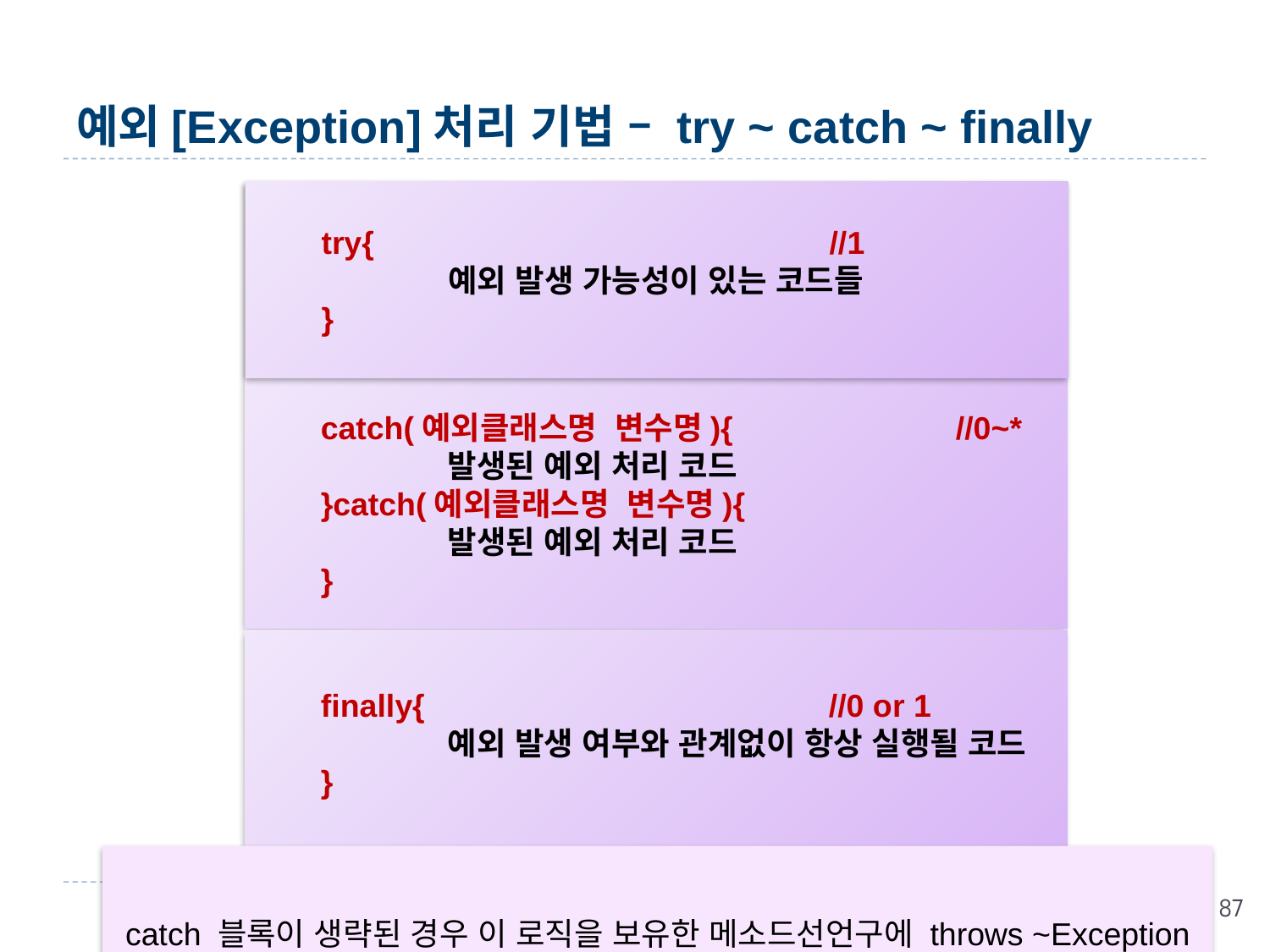

# 예외[Exception]처리 기법 – try ~ catch ~ finally
try{
	예외 발생 가능성이 있는 코드들
}
try{   				//1
	예외 발생 가능성이 있는 코드들
}
catch(예외클래스명  변수명){		//0~*
	발생된 예외 처리 코드
}catch(예외클래스명  변수명){
	발생된 예외 처리 코드
}
finally{				//0 or 1
	예외 발생 여부와 관계없이 항상 실행될 코드
}
catch 블록이 생략된 경우 이 로직을 보유한 메소드선언구에 throws ~Exception 선언 필수 : myBatis 메뉴얼 코드에도 대부분 이렇게 개발
, controller 에서 예외처리 일괄 관리할수도 있겠금 유도
87